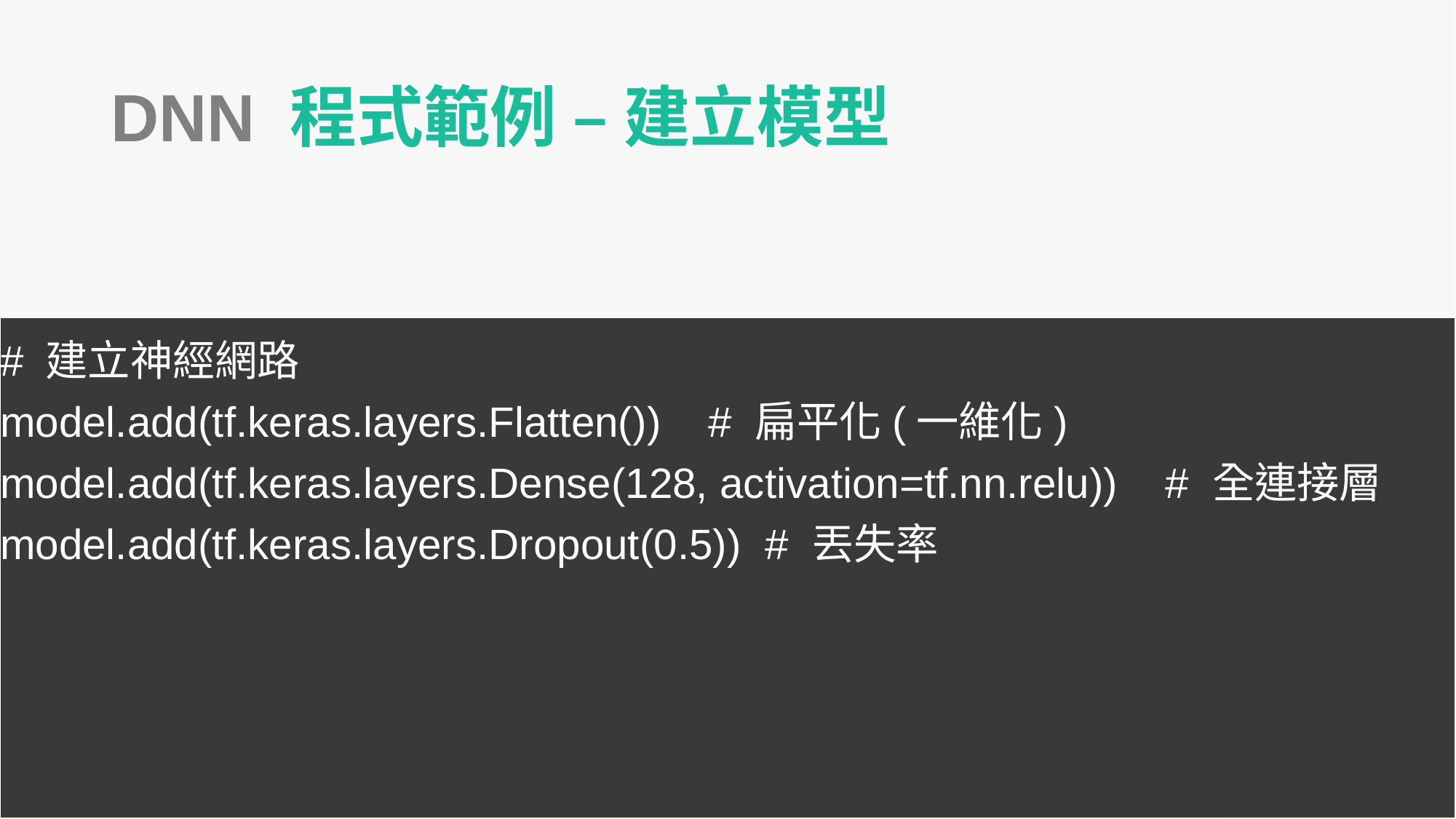

DNN 程式範例 – 建立模型
# 建立神經網路
model.add(tf.keras.layers.Flatten())    # 扁平化(一維化)
model.add(tf.keras.layers.Dense(128, activation=tf.nn.relu))    # 全連接層
model.add(tf.keras.layers.Dropout(0.5))  # 丟失率